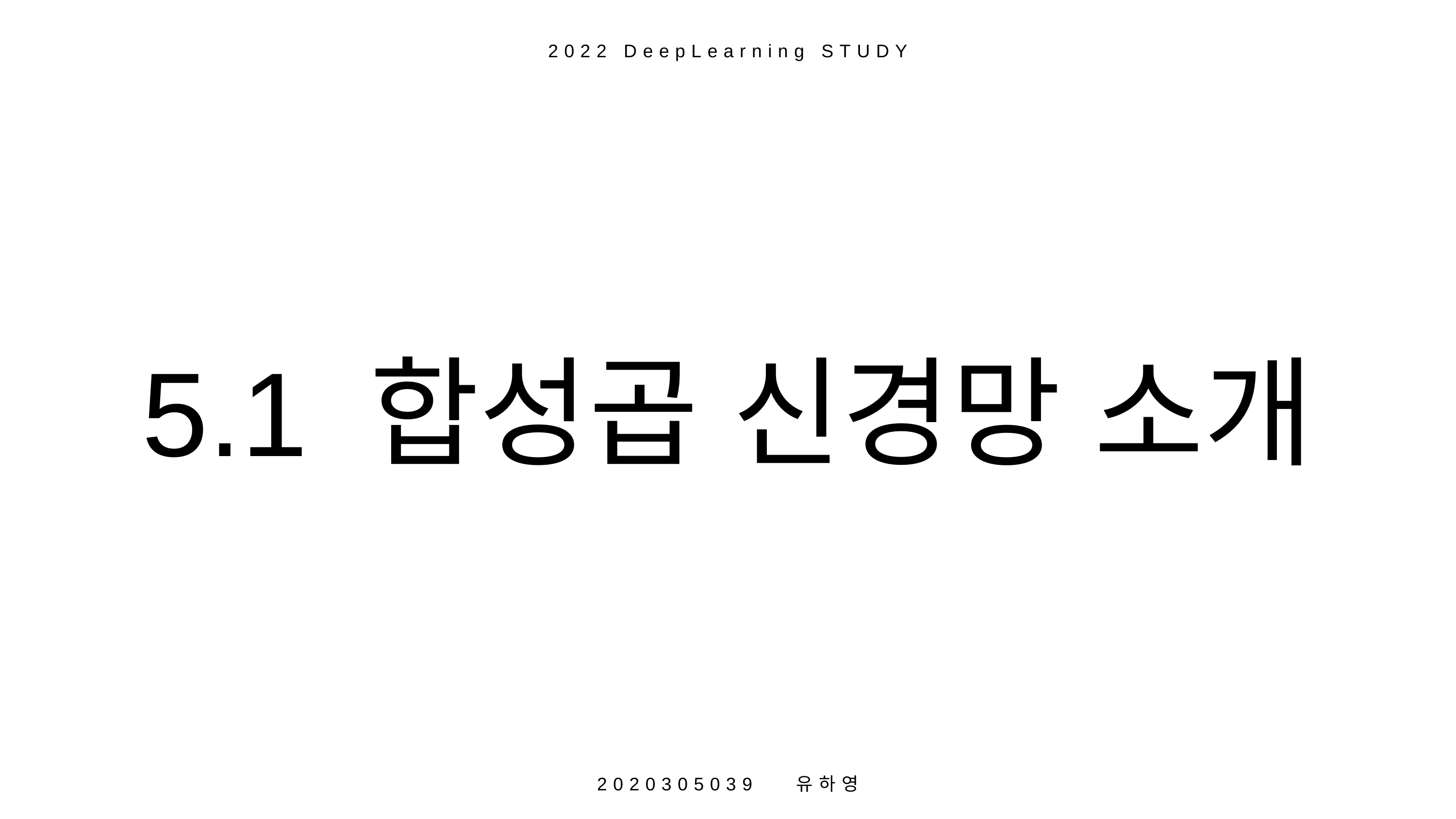

2022 DeepLearning STUDY
5.1 합성곱 신경망 소개
2020305039   유하영